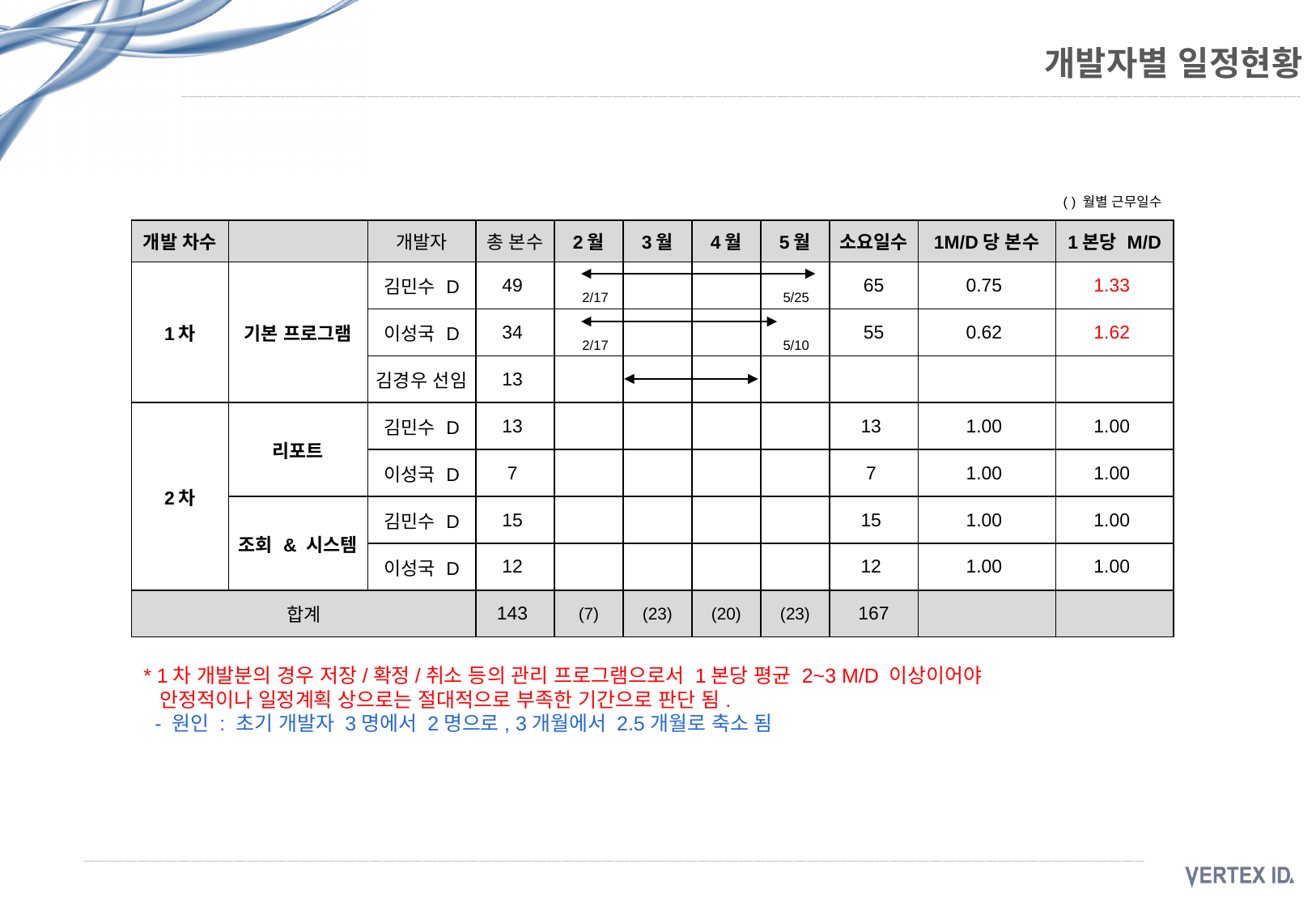

# 개발자별 일정현황
( ) 월별 근무일수
| 개발 차수 |  | 개발자 | 총 본수 | 2월 | 3월 | 4월 | 5월 | 소요일수 | 1M/D당 본수 | 1본당 M/D |
| --- | --- | --- | --- | --- | --- | --- | --- | --- | --- | --- |
| 1차 | 기본 프로그램 | 김민수 D | 49 |  |  |  |  | 65 | 0.75 | 1.33 |
|  |  | 이성국 D | 34 |  |  |  |  | 55 | 0.62 | 1.62 |
|  |  | 김경우 선임 | 13 |  |  |  |  |  |  |  |
| 2차 | 리포트 | 김민수 D | 13 |  |  |  |  | 13 | 1.00 | 1.00 |
|  |  | 이성국 D | 7 |  |  |  |  | 7 | 1.00 | 1.00 |
|  | 조회 & 시스템 | 김민수 D | 15 |  |  |  |  | 15 | 1.00 | 1.00 |
|  |  | 이성국 D | 12 |  |  |  |  | 12 | 1.00 | 1.00 |
| 합계 |  |  | 143 | (7) | (23) | (20) | (23) | 167 |  |  |
2/17
5/25
2/17
5/10
* 1차 개발분의 경우 저장/확정/취소 등의 관리 프로그램으로서 1본당 평균 2~3 M/D 이상이어야
  안정적이나 일정계획 상으로는 절대적으로 부족한 기간으로 판단 됨.
  - 원인 : 초기 개발자 3명에서 2명으로, 3개월에서 2.5개월로 축소 됨